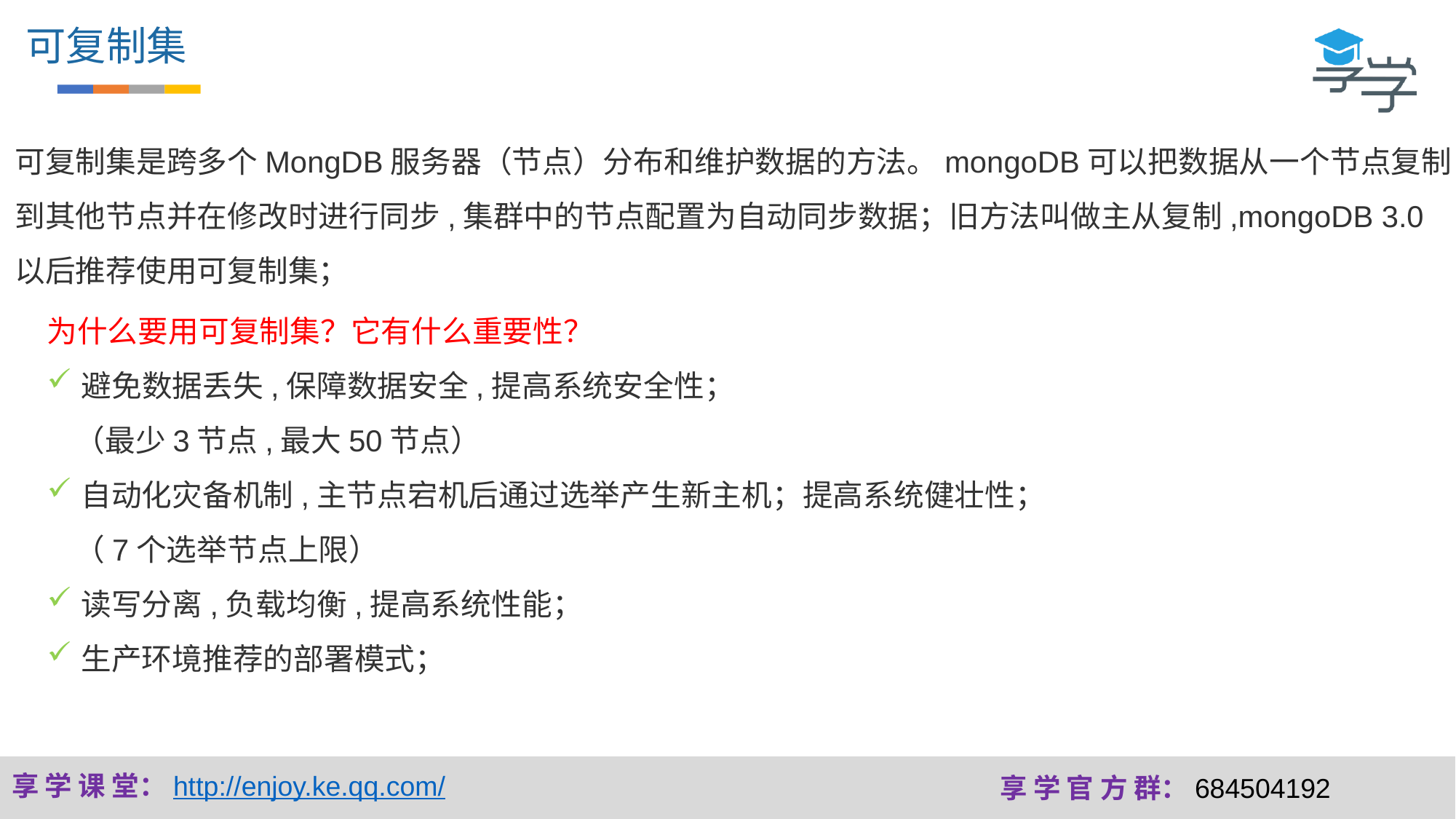

可复制集

可复制集是跨多个MongDB服务器（节点）分布和维护数据的方法。mongoDB可以把数据从一个节点复制到其他节点并在修改时进行同步,集群中的节点配置为自动同步数据；旧方法叫做主从复制,mongoDB 3.0以后推荐使用可复制集；
为什么要用可复制集？它有什么重要性？
避免数据丢失,保障数据安全,提高系统安全性；
   （最少3节点,最大50节点）
自动化灾备机制,主节点宕机后通过选举产生新主机；提高系统健壮性；
   （7个选举节点上限）
读写分离,负载均衡,提高系统性能；
生产环境推荐的部署模式；